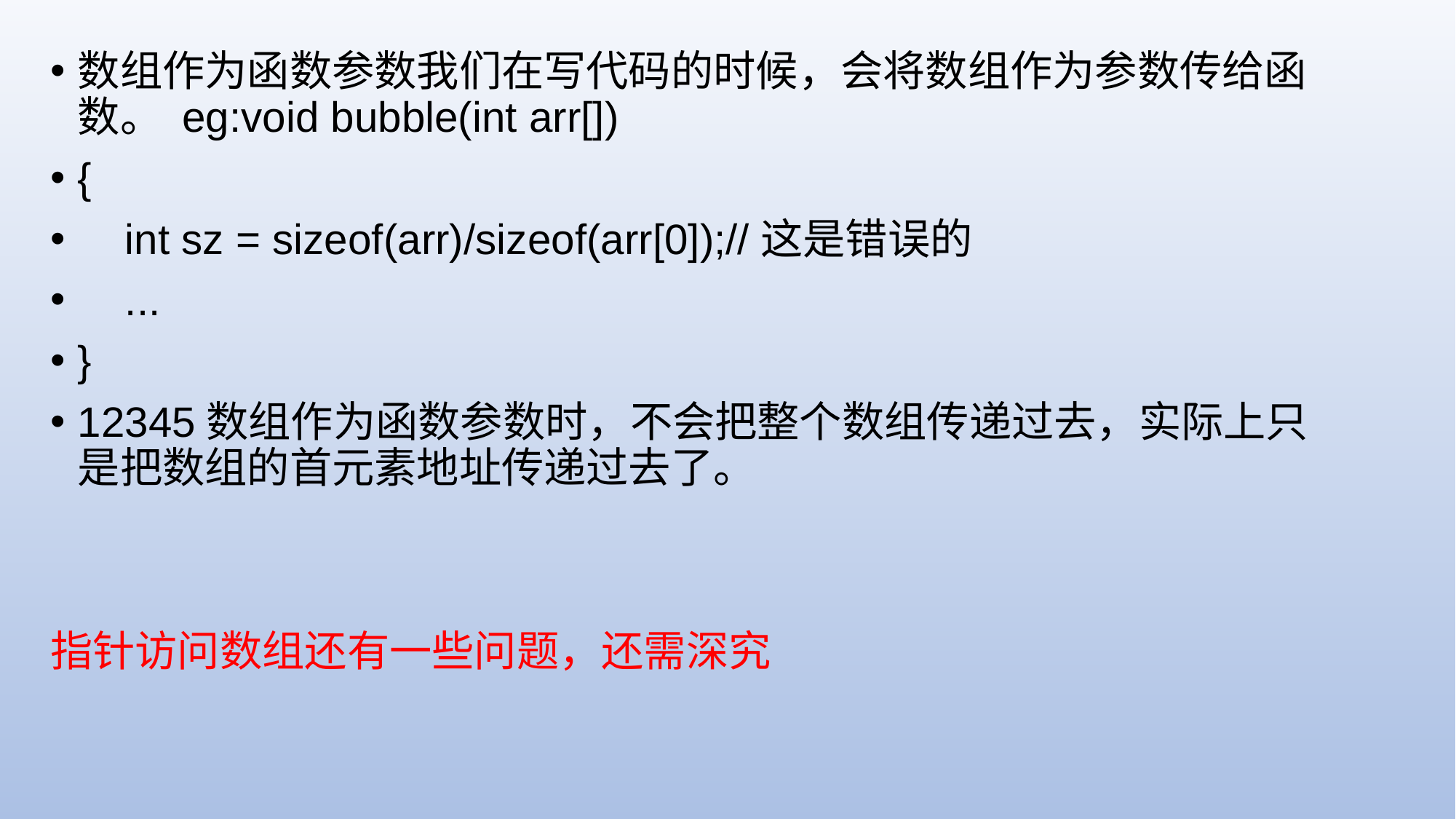

数组作为函数参数我们在写代码的时候，会将数组作为参数传给函数。 eg:void bubble(int arr[])
{
    int sz = sizeof(arr)/sizeof(arr[0]);//这是错误的
    ...
}
12345数组作为函数参数时，不会把整个数组传递过去，实际上只是把数组的首元素地址传递过去了。

指针访问数组还有一些问题，还需深究